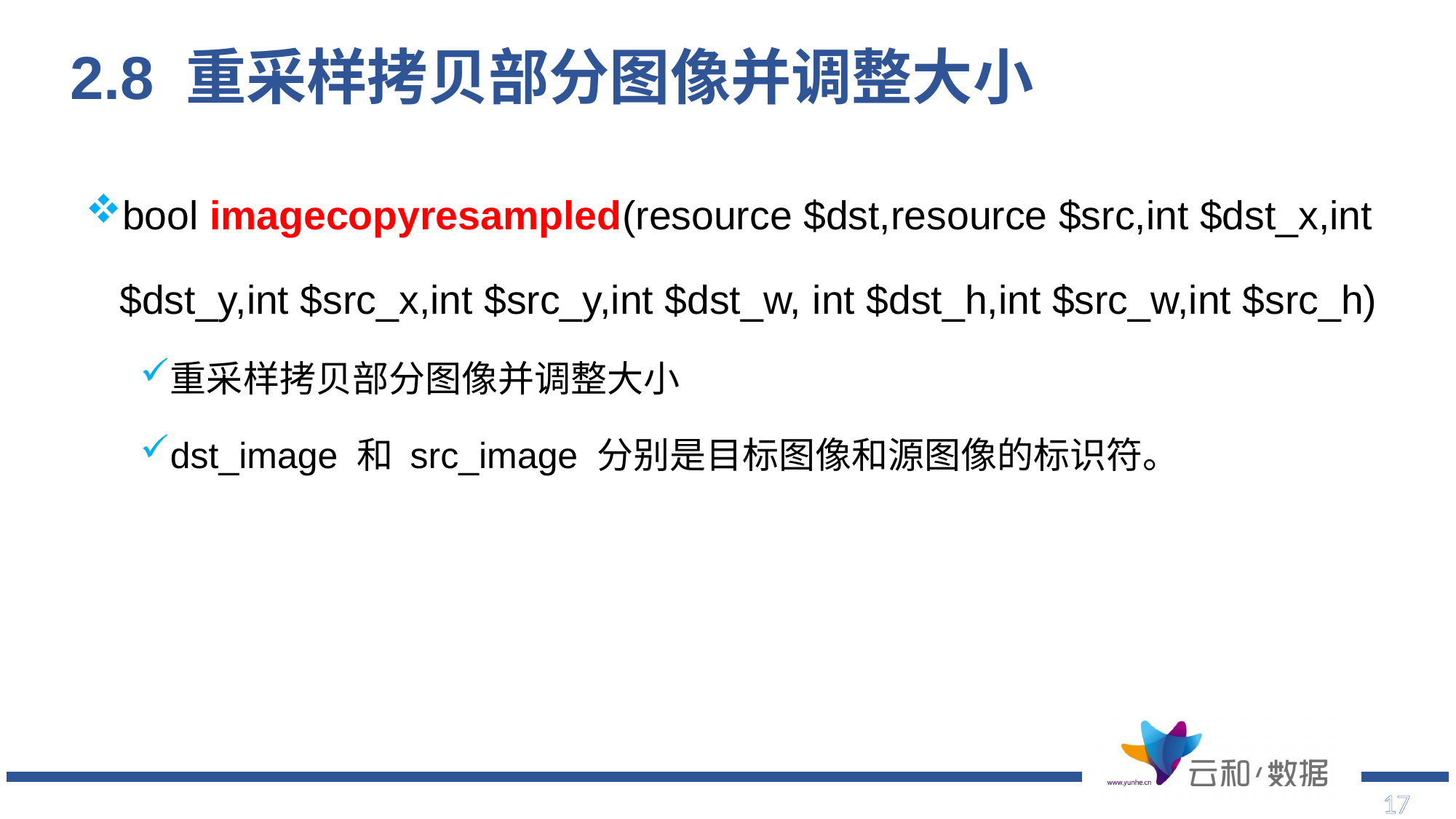

# 2.8 重采样拷贝部分图像并调整大小
bool imagecopyresampled(resource $dst,resource $src,int $dst_x,int $dst_y,int $src_x,int $src_y,int $dst_w, int $dst_h,int $src_w,int $src_h)
重采样拷贝部分图像并调整大小
dst_image 和 src_image 分别是目标图像和源图像的标识符。